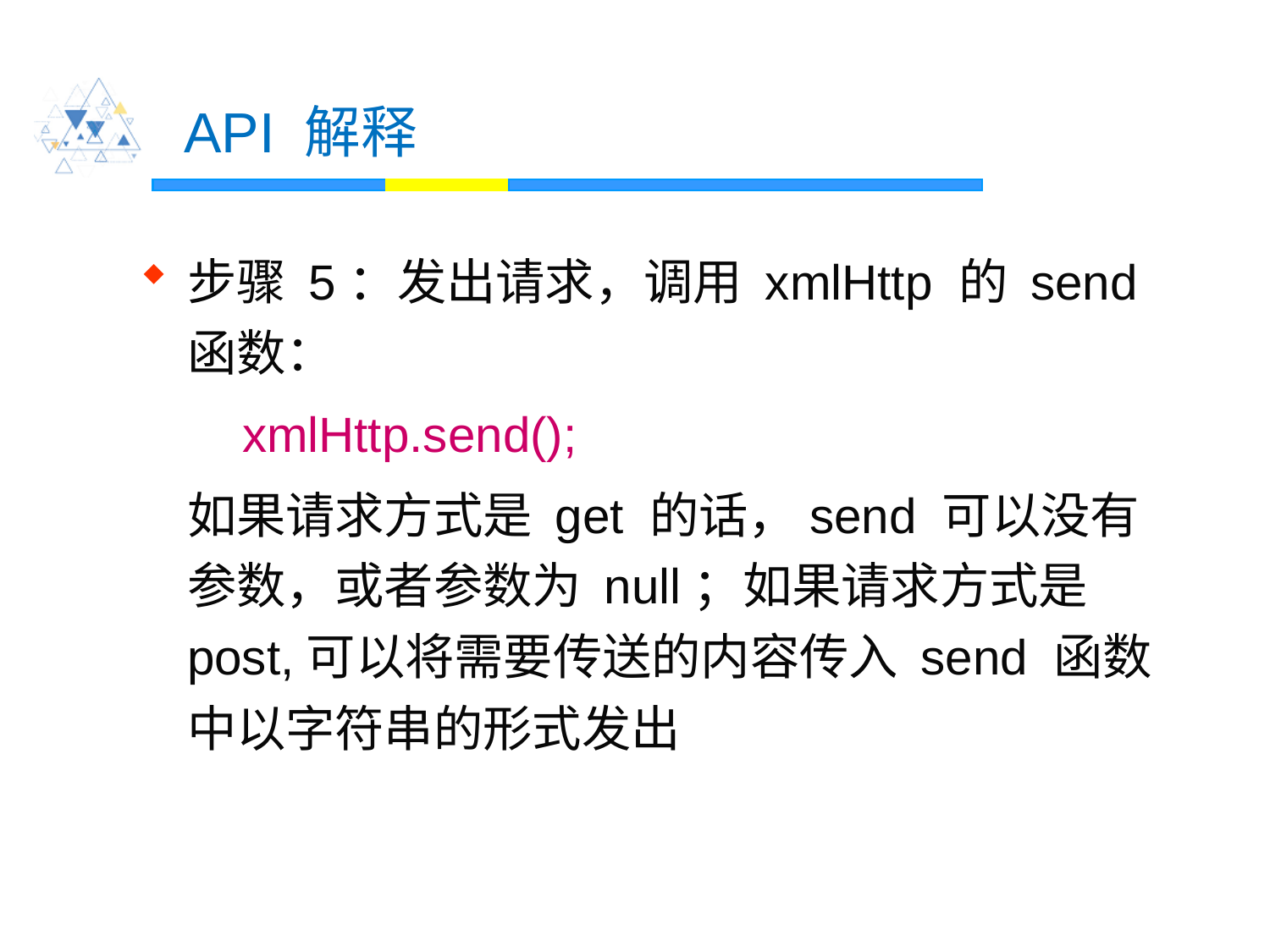

# API 解释
步骤 5：发出请求，调用 xmlHttp 的 send 函数：
	    xmlHttp.send();
	如果请求方式是 get 的话，send 可以没有参数，或者参数为 null；如果请求方式是 post,可以将需要传送的内容传入 send 函数中以字符串的形式发出